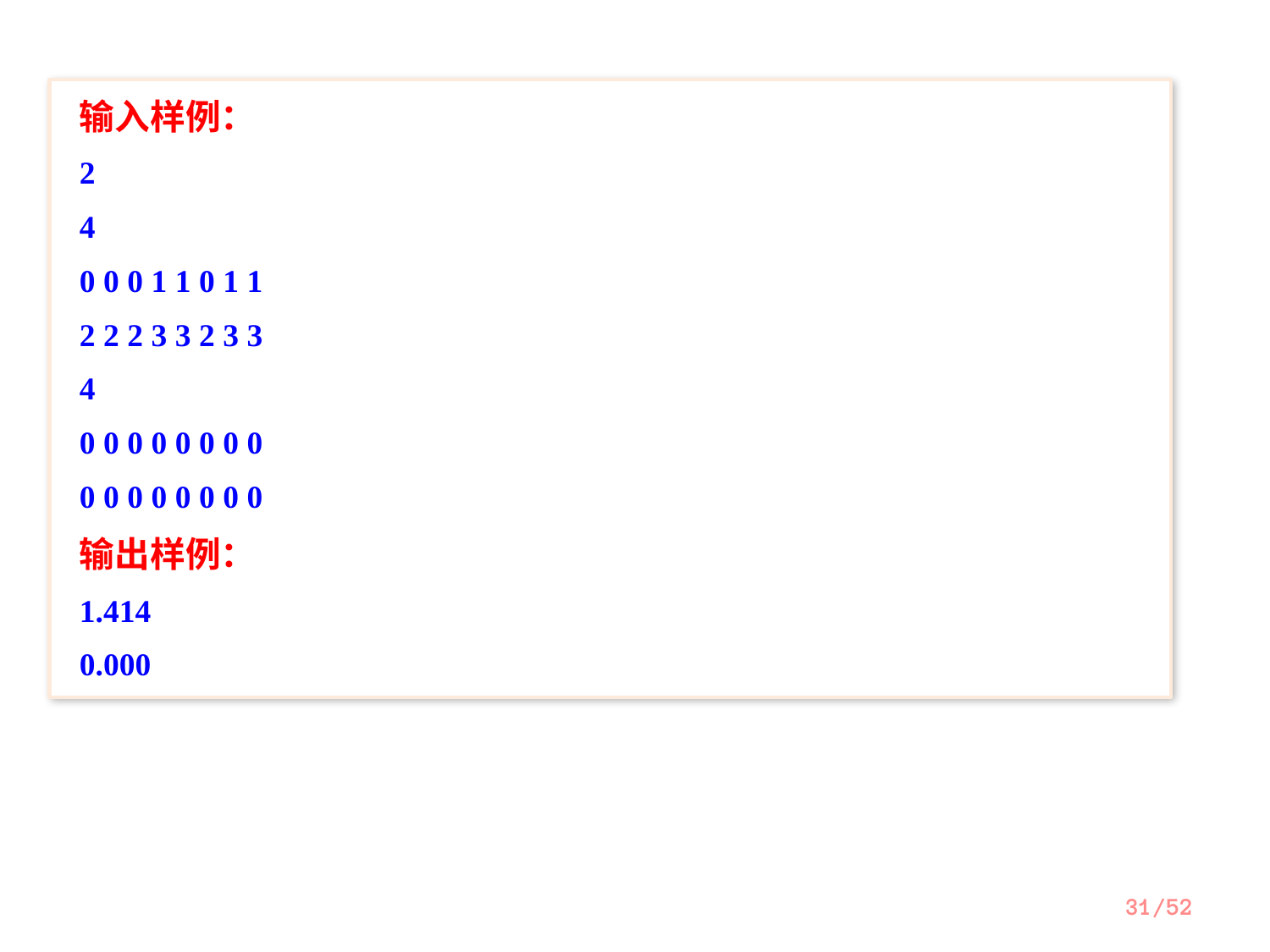

输入样例：
2
4
0 0 0 1 1 0 1 1
2 2 2 3 3 2 3 3
4
0 0 0 0 0 0 0 0
0 0 0 0 0 0 0 0
输出样例：
1.414
0.000
31/52